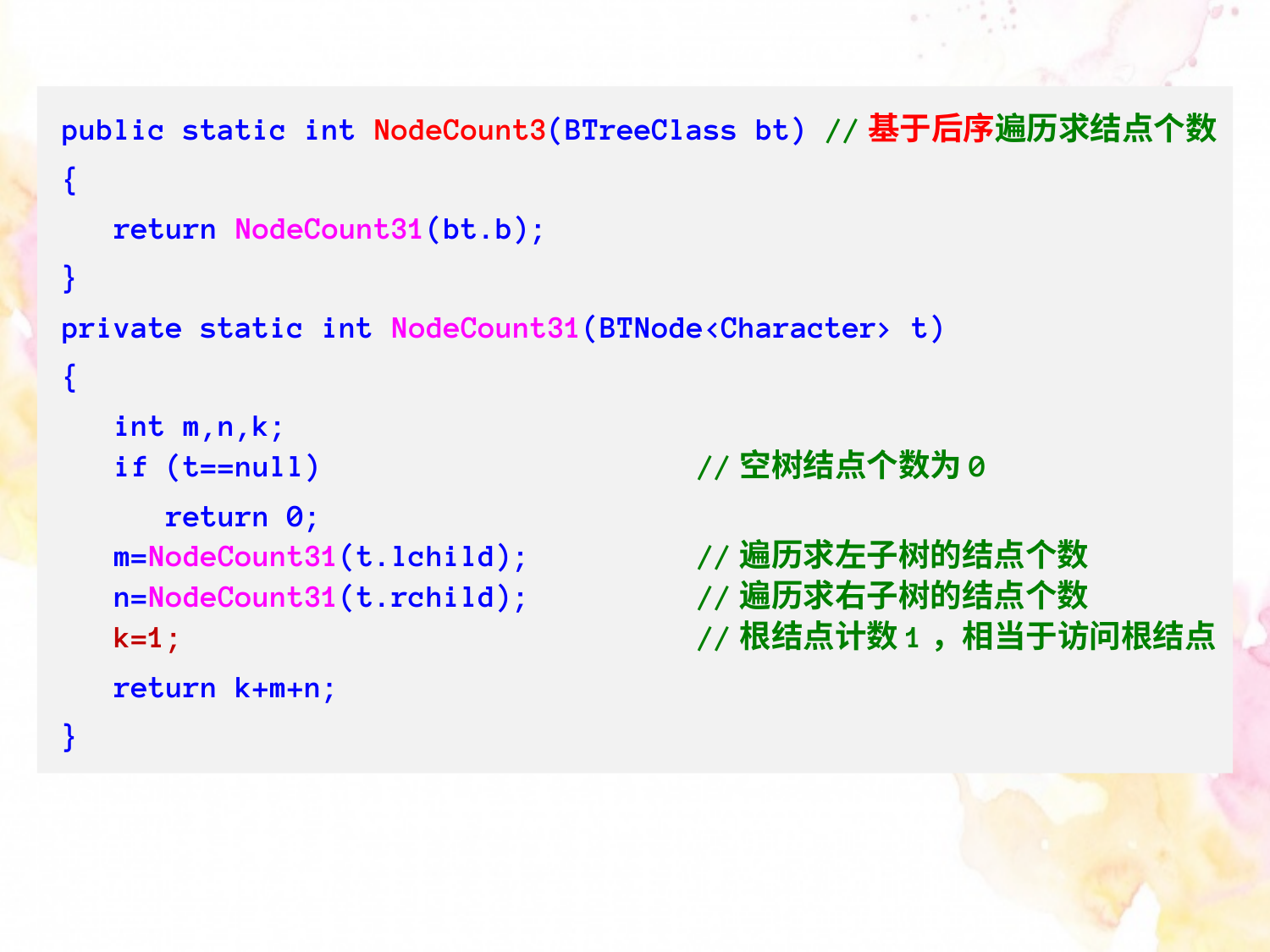

public static int NodeCount3(BTreeClass bt) //基于后序遍历求结点个数
{
   return NodeCount31(bt.b);
}
private static int NodeCount31(BTNode<Character> t)
{
   int m,n,k;
   if (t==null)			//空树结点个数为0
      return 0;
   m=NodeCount31(t.lchild);		//遍历求左子树的结点个数
   n=NodeCount31(t.rchild);		//遍历求右子树的结点个数
   k=1;					//根结点计数1，相当于访问根结点
   return k+m+n;
}